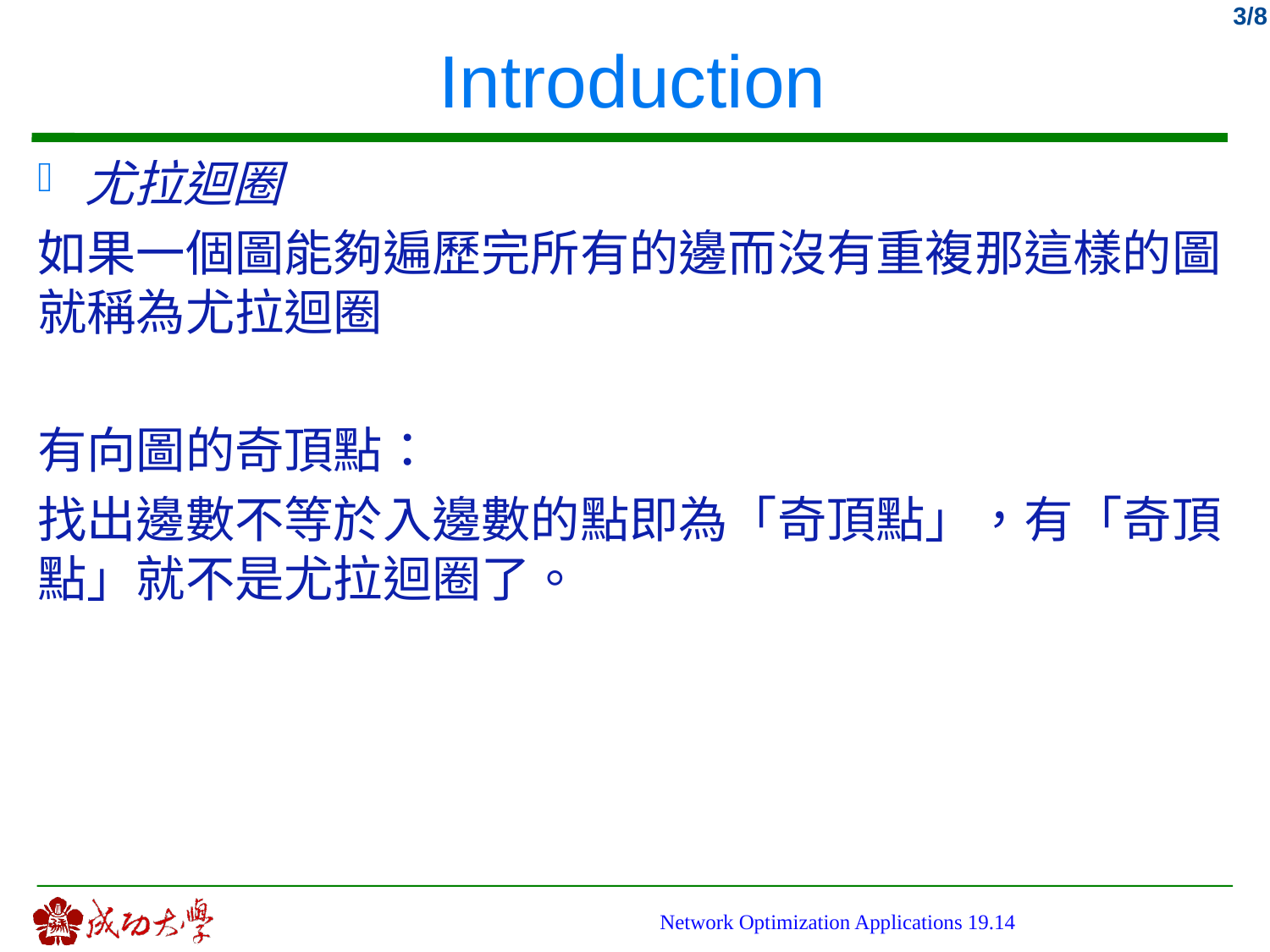

# Introduction
尤拉迴圈
如果一個圖能夠遍歷完所有的邊而沒有重複那這樣的圖就稱為尤拉迴圈

有向圖的奇頂點：
找出邊數不等於入邊數的點即為「奇頂點」，有「奇頂點」就不是尤拉迴圈了。

Network Optimization Applications 19.14